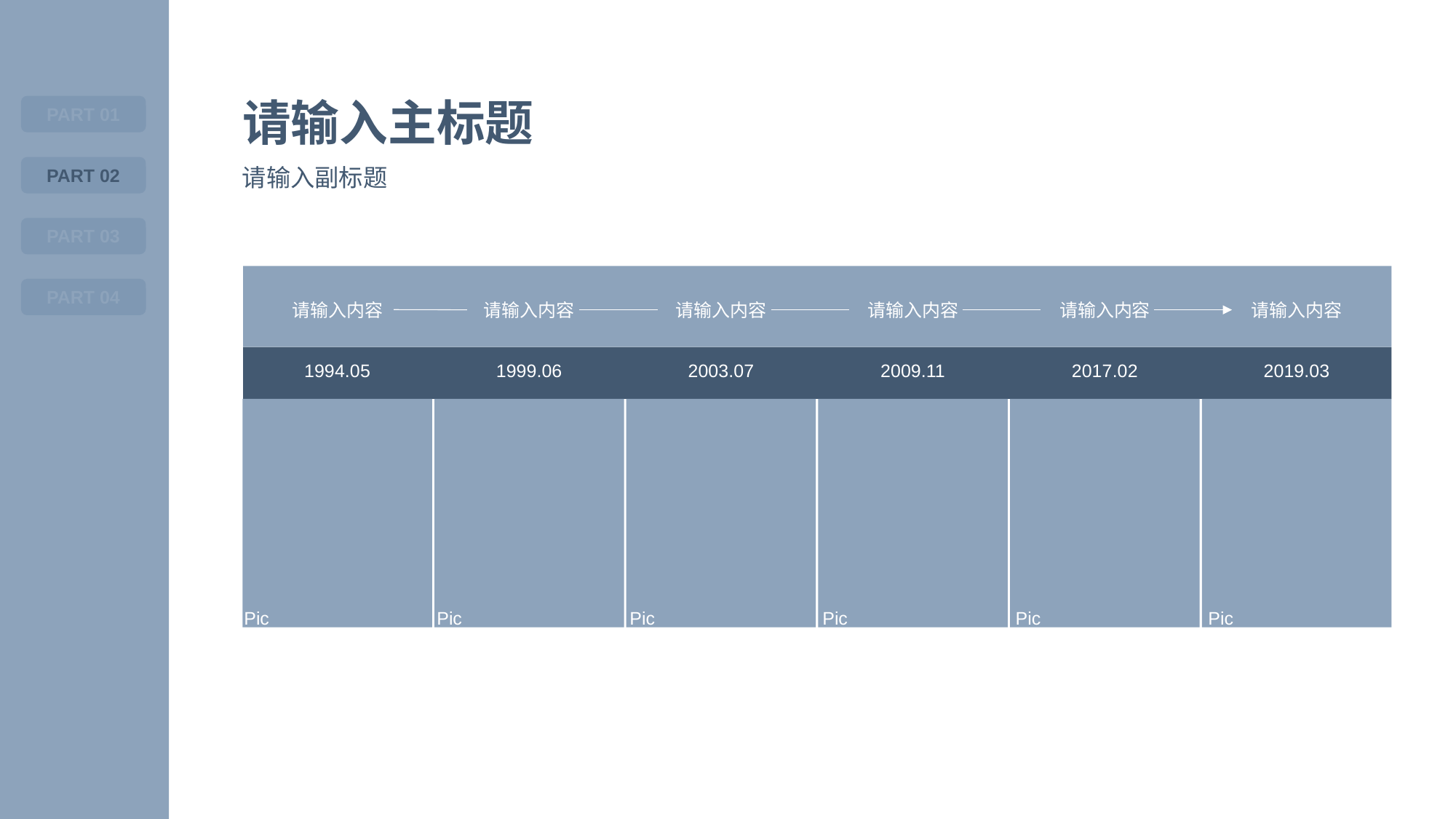

请输入主标题

PART 01

请输入副标题
PART 02

PART 03

PART 04
请输入内容
请输入内容
请输入内容
请输入内容
请输入内容
请输入内容

1994.05
1999.06
2003.07
2009.11
2017.02
2019.03

Pic
Pic
Pic
Pic
Pic
Pic